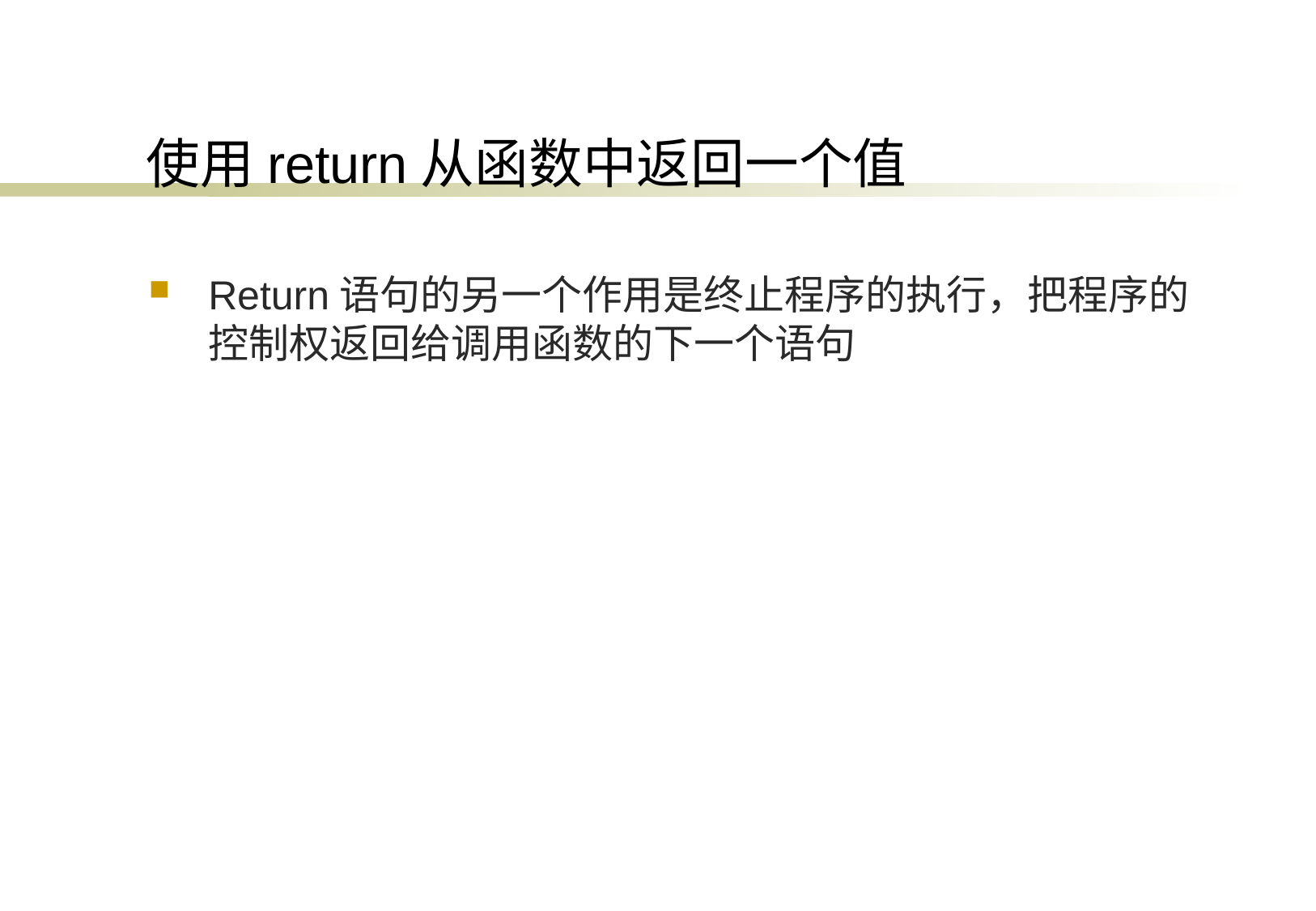

# 使用return从函数中返回一个值
Return语句的另一个作用是终止程序的执行，把程序的控制权返回给调用函数的下一个语句